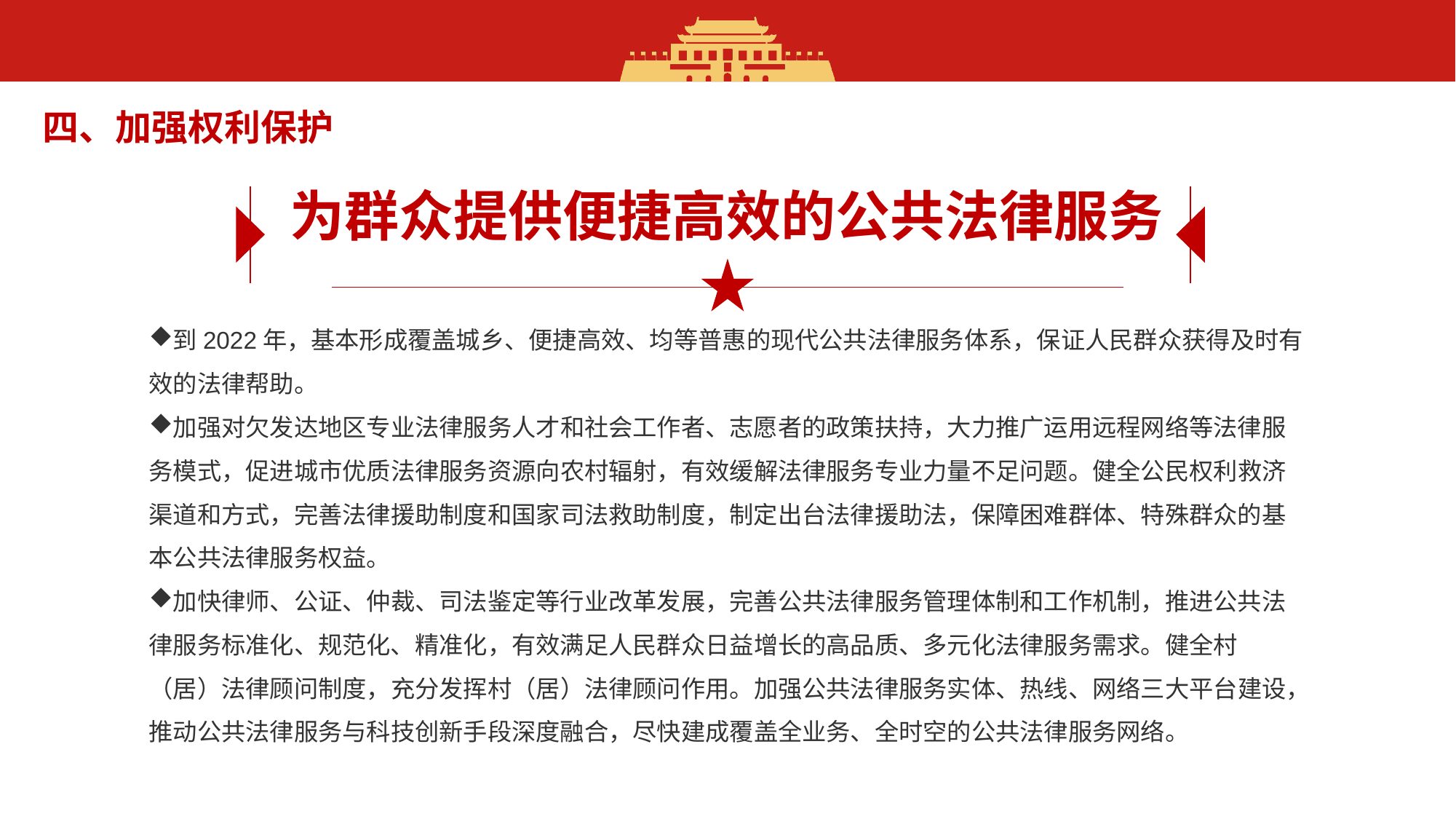

为群众提供便捷高效的公共法律服务

到2022年，基本形成覆盖城乡、便捷高效、均等普惠的现代公共法律服务体系，保证人民群众获得及时有效的法律帮助。
加强对欠发达地区专业法律服务人才和社会工作者、志愿者的政策扶持，大力推广运用远程网络等法律服务模式，促进城市优质法律服务资源向农村辐射，有效缓解法律服务专业力量不足问题。健全公民权利救济渠道和方式，完善法律援助制度和国家司法救助制度，制定出台法律援助法，保障困难群体、特殊群众的基本公共法律服务权益。
加快律师、公证、仲裁、司法鉴定等行业改革发展，完善公共法律服务管理体制和工作机制，推进公共法律服务标准化、规范化、精准化，有效满足人民群众日益增长的高品质、多元化法律服务需求。健全村（居）法律顾问制度，充分发挥村（居）法律顾问作用。加强公共法律服务实体、热线、网络三大平台建设，推动公共法律服务与科技创新手段深度融合，尽快建成覆盖全业务、全时空的公共法律服务网络。